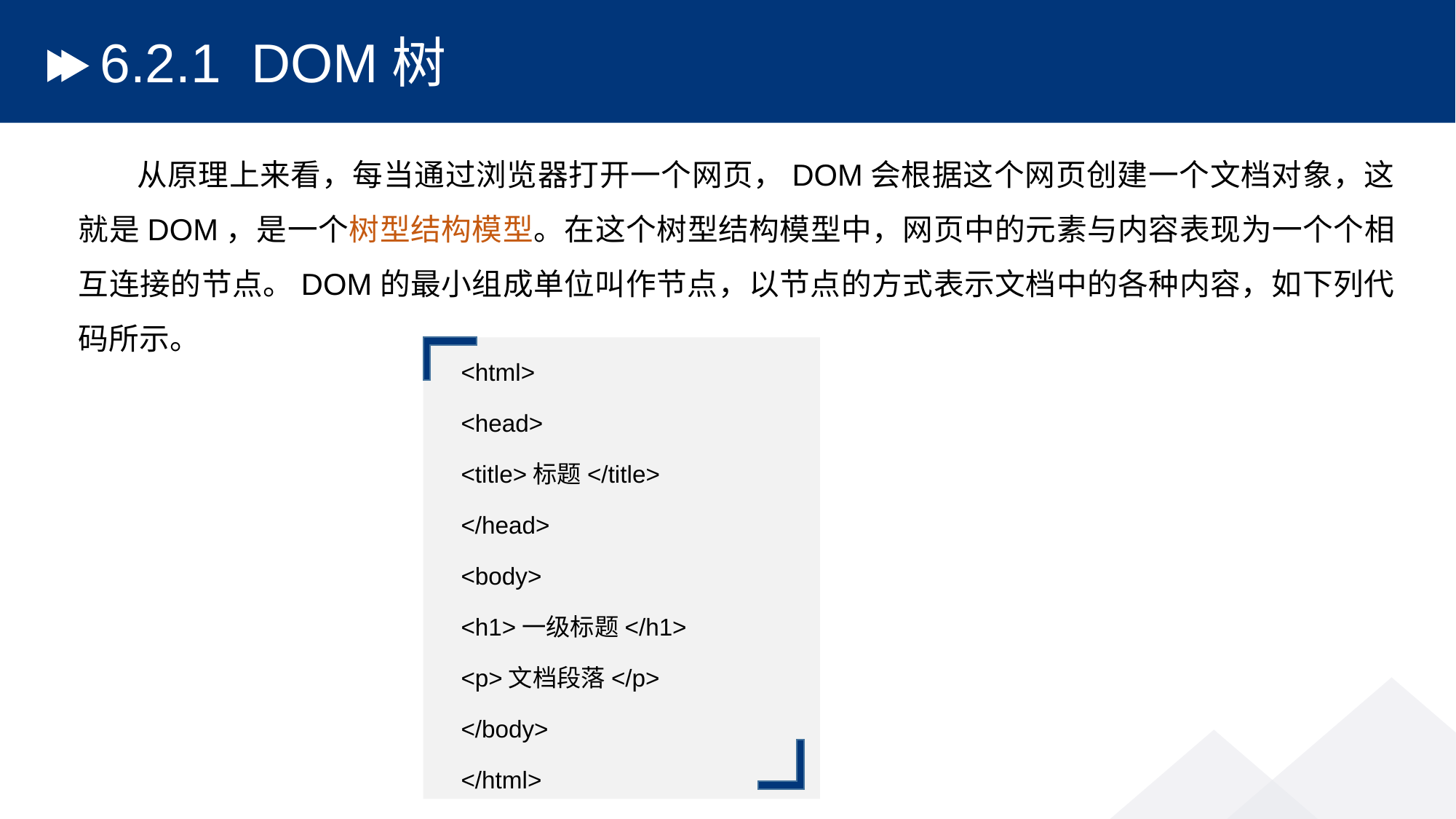

# 6.2.1  DOM树
       从原理上来看，每当通过浏览器打开一个网页，DOM会根据这个网页创建一个文档对象，这就是DOM，是一个树型结构模型。在这个树型结构模型中，网页中的元素与内容表现为一个个相互连接的节点。DOM的最小组成单位叫作节点，以节点的方式表示文档中的各种内容，如下列代码所示。

<html>
<head>
<title>标题</title>
</head>
<body>
<h1>一级标题</h1>
<p>文档段落</p>
</body>
</html>